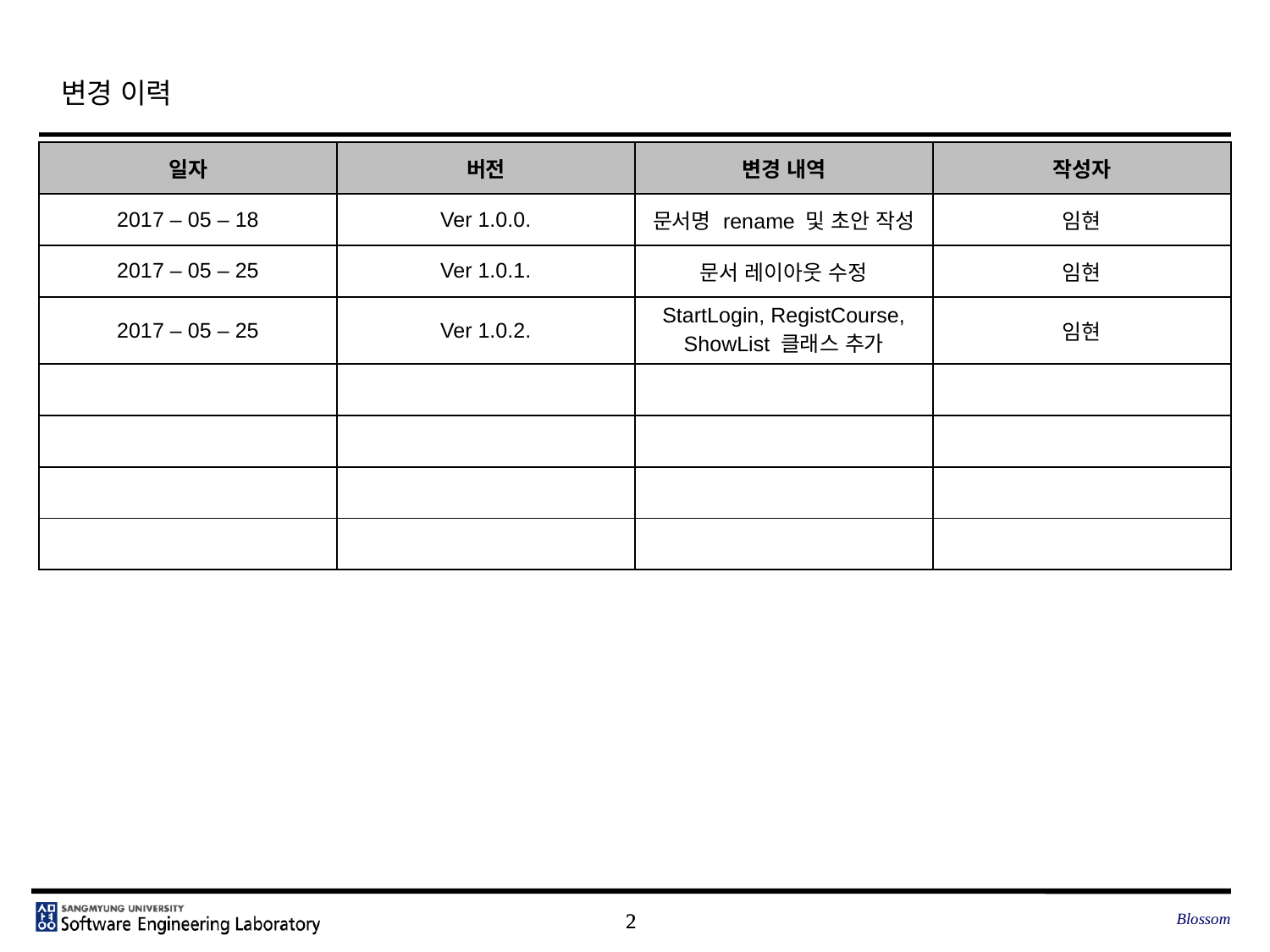

# 변경 이력
| 일자 | 버전 | 변경 내역 | 작성자 |
| --- | --- | --- | --- |
| 2017 – 05 – 18 | Ver 1.0.0. | 문서명 rename 및 초안 작성 | 임현 |
| 2017 – 05 – 25 | Ver 1.0.1. | 문서 레이아웃 수정 | 임현 |
| 2017 – 05 – 25 | Ver 1.0.2. | StartLogin, RegistCourse, ShowList 클래스 추가 | 임현 |
|  |  |  |  |
|  |  |  |  |
|  |  |  |  |
|  |  |  |  |
Blossom